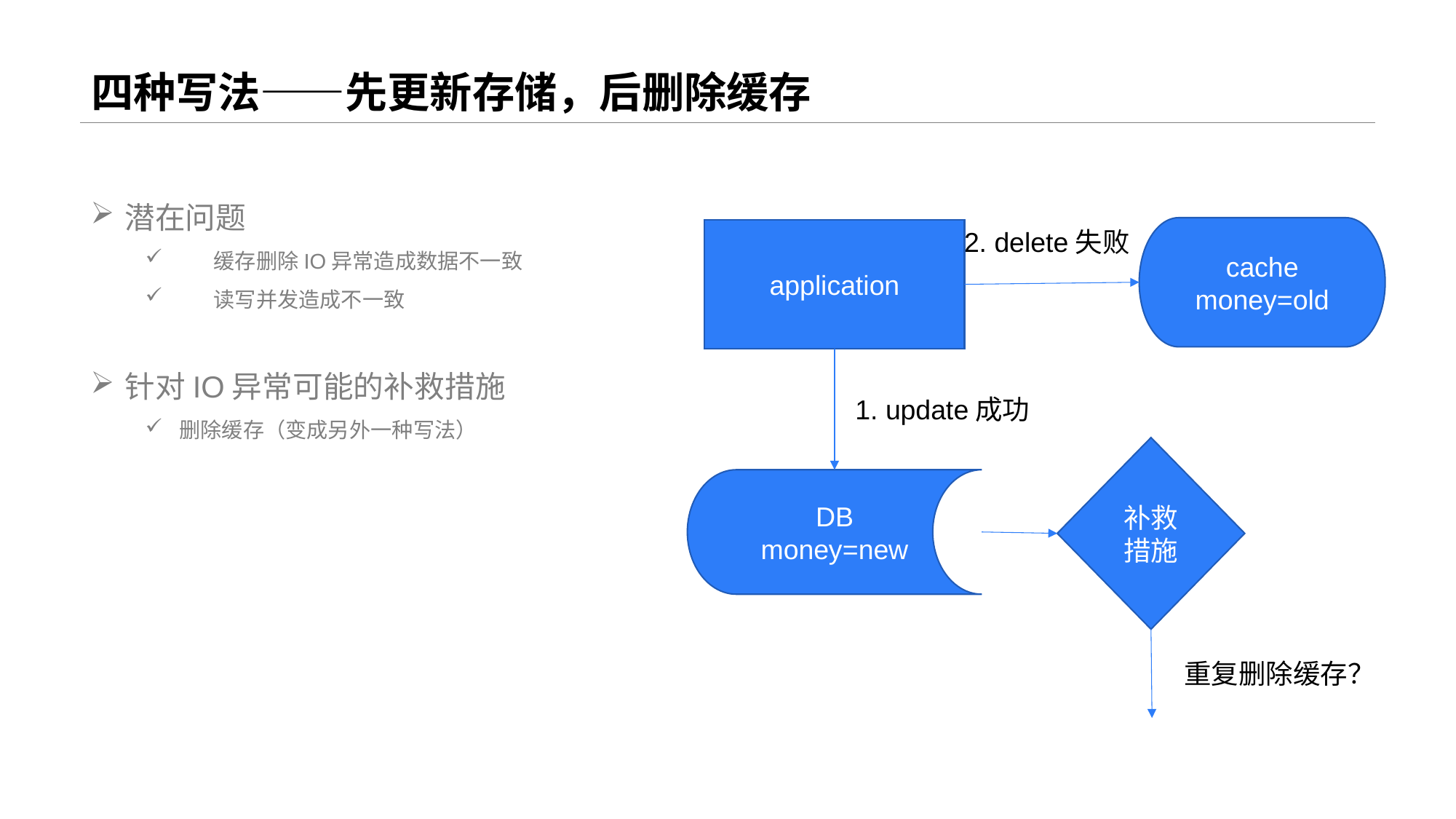

# 四种写法——先更新存储，后删除缓存
潜在问题
缓存删除IO异常造成数据不一致
读写并发造成不一致

针对IO异常可能的补救措施
删除缓存（变成另外一种写法）

cache
money=old
application
2. delete失败
1. update成功
补救措施
DB
money=new
重复删除缓存？